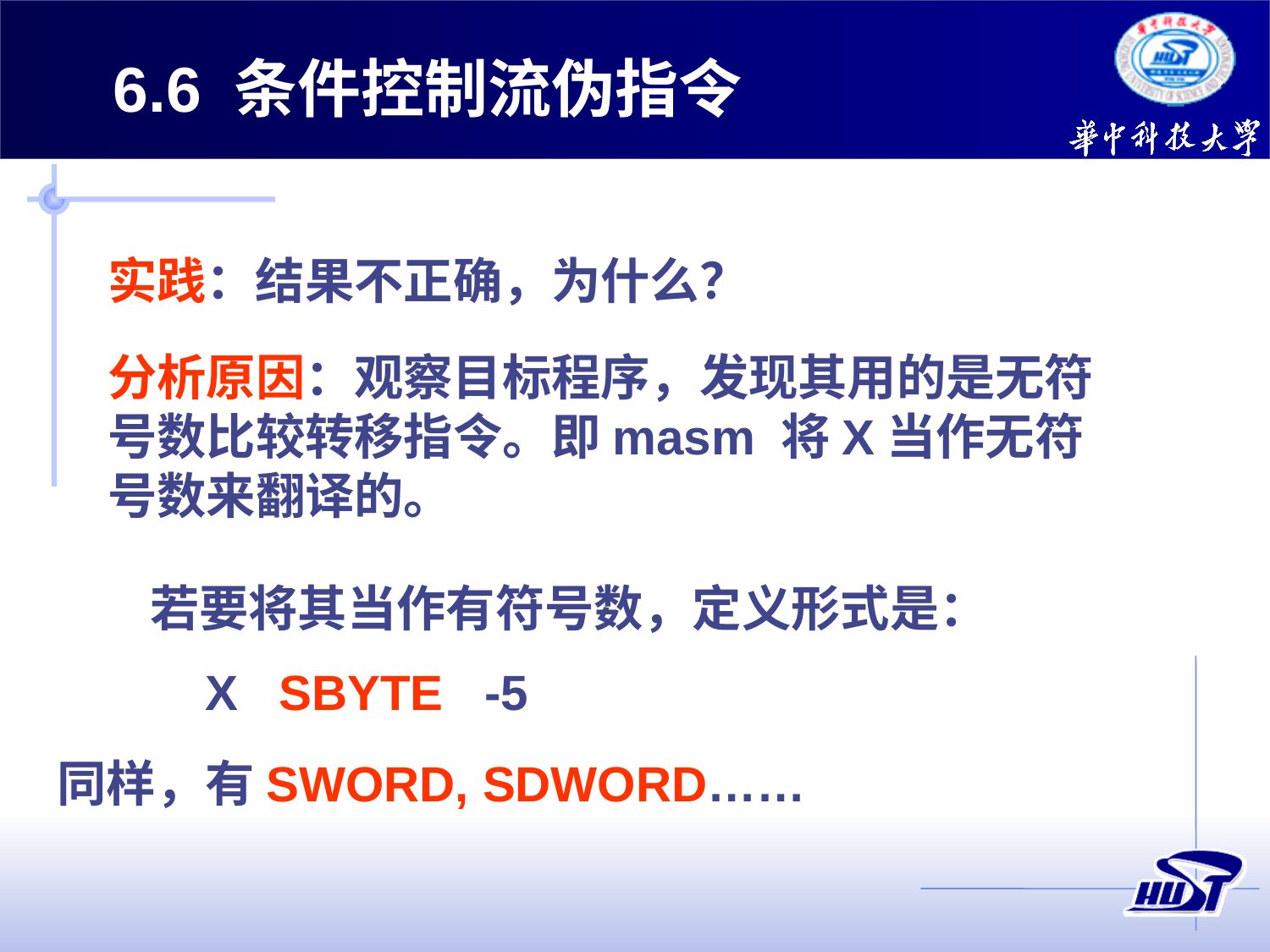

6.6 条件控制流伪指令
实践：结果不正确，为什么？
分析原因：观察目标程序，发现其用的是无符号数比较转移指令。即masm 将X当作无符号数来翻译的。
若要将其当作有符号数，定义形式是：
    X   SBYTE   -5
同样，有SWORD, SDWORD……